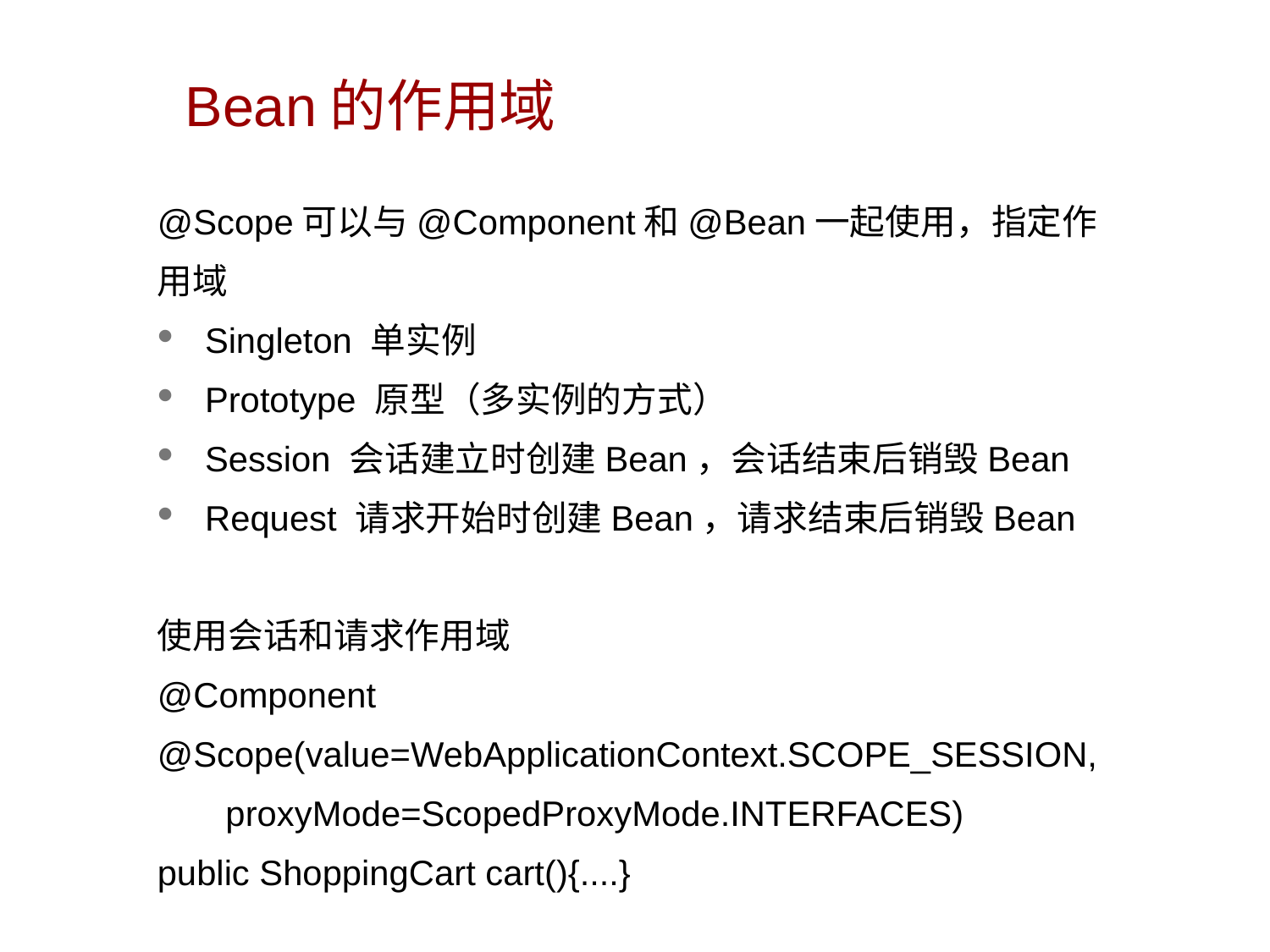

# Bean的作用域
@Scope可以与@Component和@Bean一起使用，指定作用域
Singleton 单实例
Prototype 原型（多实例的方式）
Session 会话建立时创建Bean，会话结束后销毁Bean
Request 请求开始时创建Bean，请求结束后销毁Bean

使用会话和请求作用域
@Component
@Scope(value=WebApplicationContext.SCOPE_SESSION,
       proxyMode=ScopedProxyMode.INTERFACES)
public ShoppingCart cart(){....}